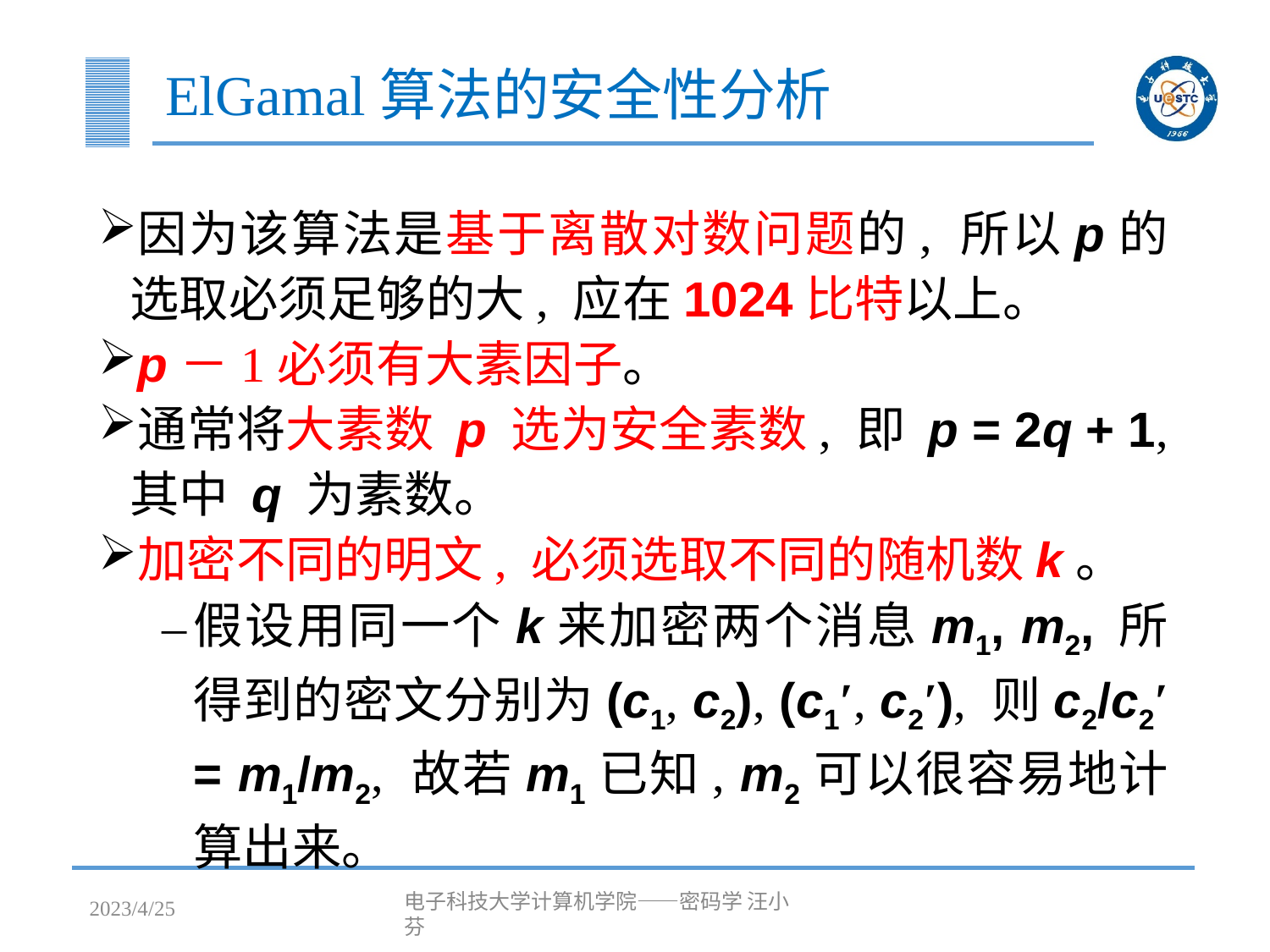

# ElGamal算法的安全性分析
因为该算法是基于离散对数问题的, 所以p的选取必须足够的大, 应在1024比特以上。
p－1必须有大素因子。
通常将大素数 p 选为安全素数, 即 p = 2q + 1, 其中 q 为素数。
加密不同的明文, 必须选取不同的随机数k。
假设用同一个k来加密两个消息m1, m2, 所得到的密文分别为(c1, c2), (c1′, c2′), 则c2/c2′ = m1/m2, 故若m1已知, m2可以很容易地计算出来。
2023/4/25
电子科技大学计算机学院——密码学 汪小芬